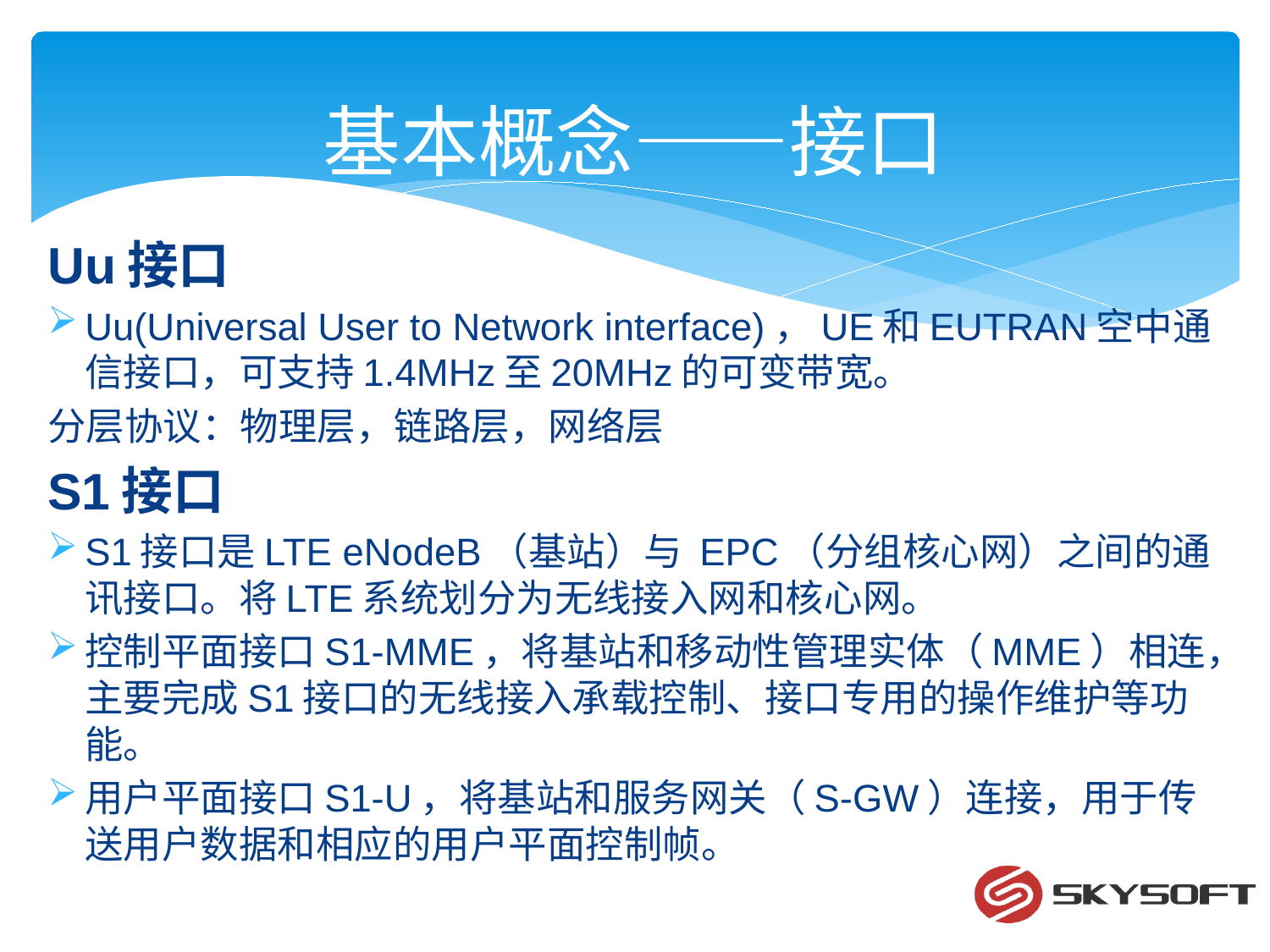

# 基本概念——接口
Uu接口
Uu(Universal User to Network interface)，UE和EUTRAN空中通信接口，可支持1.4MHz至20MHz的可变带宽。
分层协议：物理层，链路层，网络层
S1接口
S1接口是LTE eNodeB（基站）与 EPC（分组核心网）之间的通讯接口。将LTE系统划分为无线接入网和核心网。
控制平面接口S1-MME，将基站和移动性管理实体（MME）相连，主要完成S1接口的无线接入承载控制、接口专用的操作维护等功能。
用户平面接口S1-U，将基站和服务网关（S-GW）连接，用于传送用户数据和相应的用户平面控制帧。